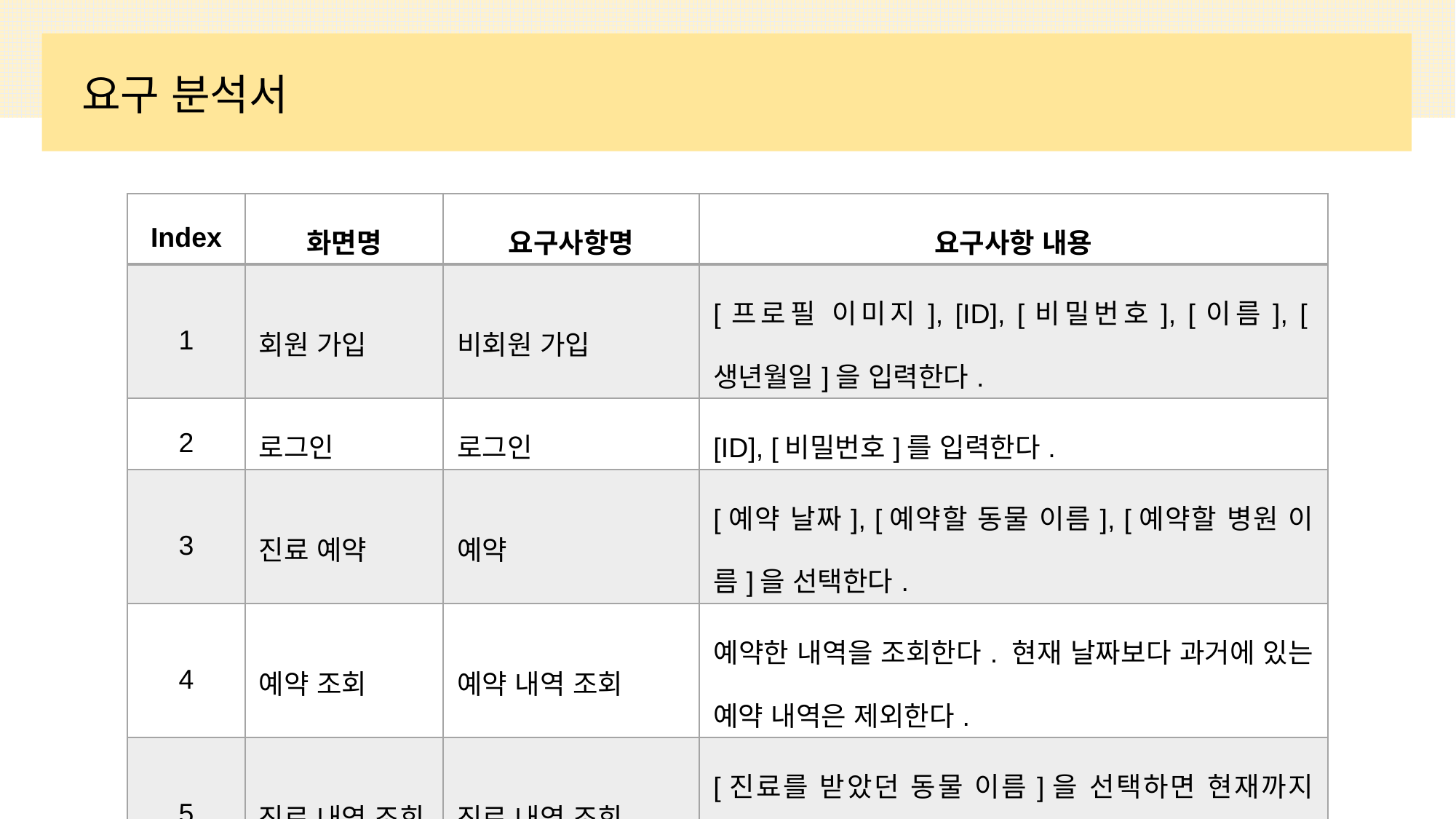

O92

요구 분석서
| Index | 화면명 | 요구사항명 | 요구사항 내용 |
| --- | --- | --- | --- |
| 1 | 회원 가입 | 비회원 가입 | [프로필 이미지], [ID], [비밀번호], [이름], [생년월일]을 입력한다. |
| 2 | 로그인 | 로그인 | [ID], [비밀번호]를 입력한다. |
| 3 | 진료 예약 | 예약 | [예약 날짜], [예약할 동물 이름], [예약할 병원 이름]을 선택한다. |
| 4 | 예약 조회 | 예약 내역 조회 | 예약한 내역을 조회한다. 현재 날짜보다 과거에 있는 예약 내역은 제외한다. |
| 5 | 진료 내역 조회 | 진료 내역 조회 | [진료를 받았던 동물 이름]을 선택하면 현재까지 받았던 진료 기록을 표시한다. |